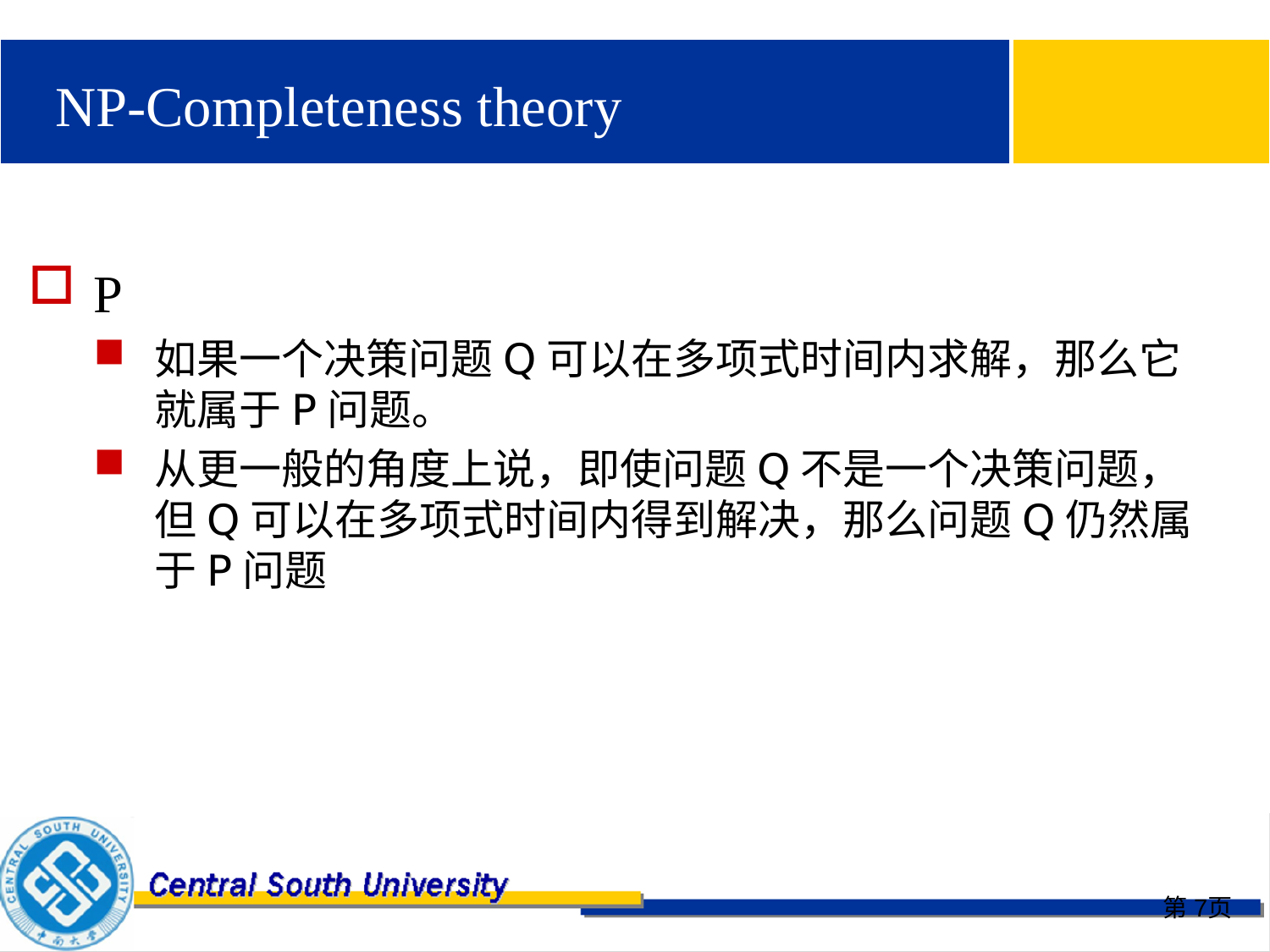

# NP-Completeness theory
P
如果一个决策问题Q可以在多项式时间内求解，那么它就属于P问题。
从更一般的角度上说，即使问题Q不是一个决策问题，但Q可以在多项式时间内得到解决，那么问题Q仍然属于P问题

第7页